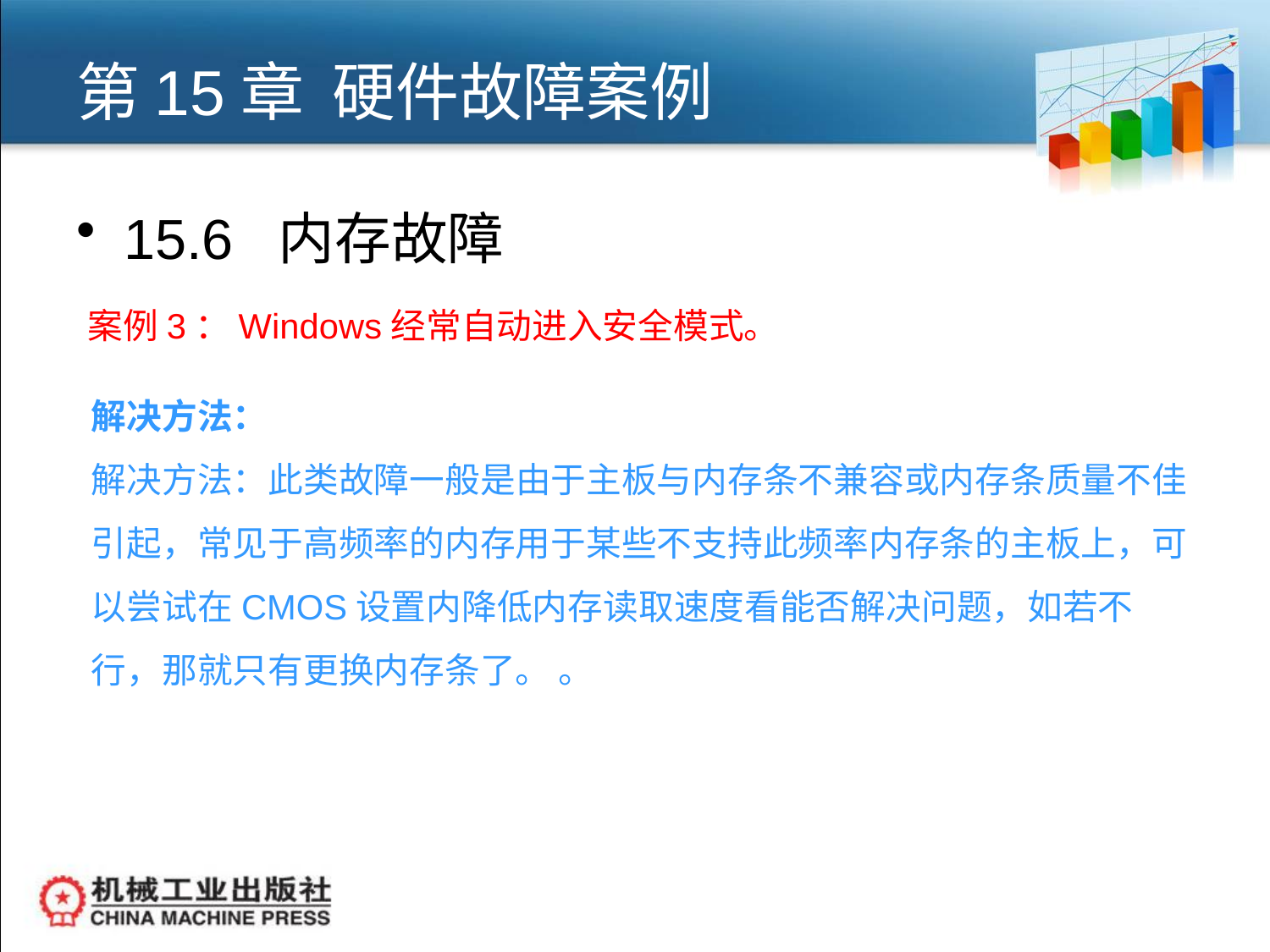

# 第15章  硬件故障案例
15.6  内存故障
案例3：Windows经常自动进入安全模式。
解决方法：
解决方法：此类故障一般是由于主板与内存条不兼容或内存条质量不佳引起，常见于高频率的内存用于某些不支持此频率内存条的主板上，可以尝试在CMOS设置内降低内存读取速度看能否解决问题，如若不行，那就只有更换内存条了。 。